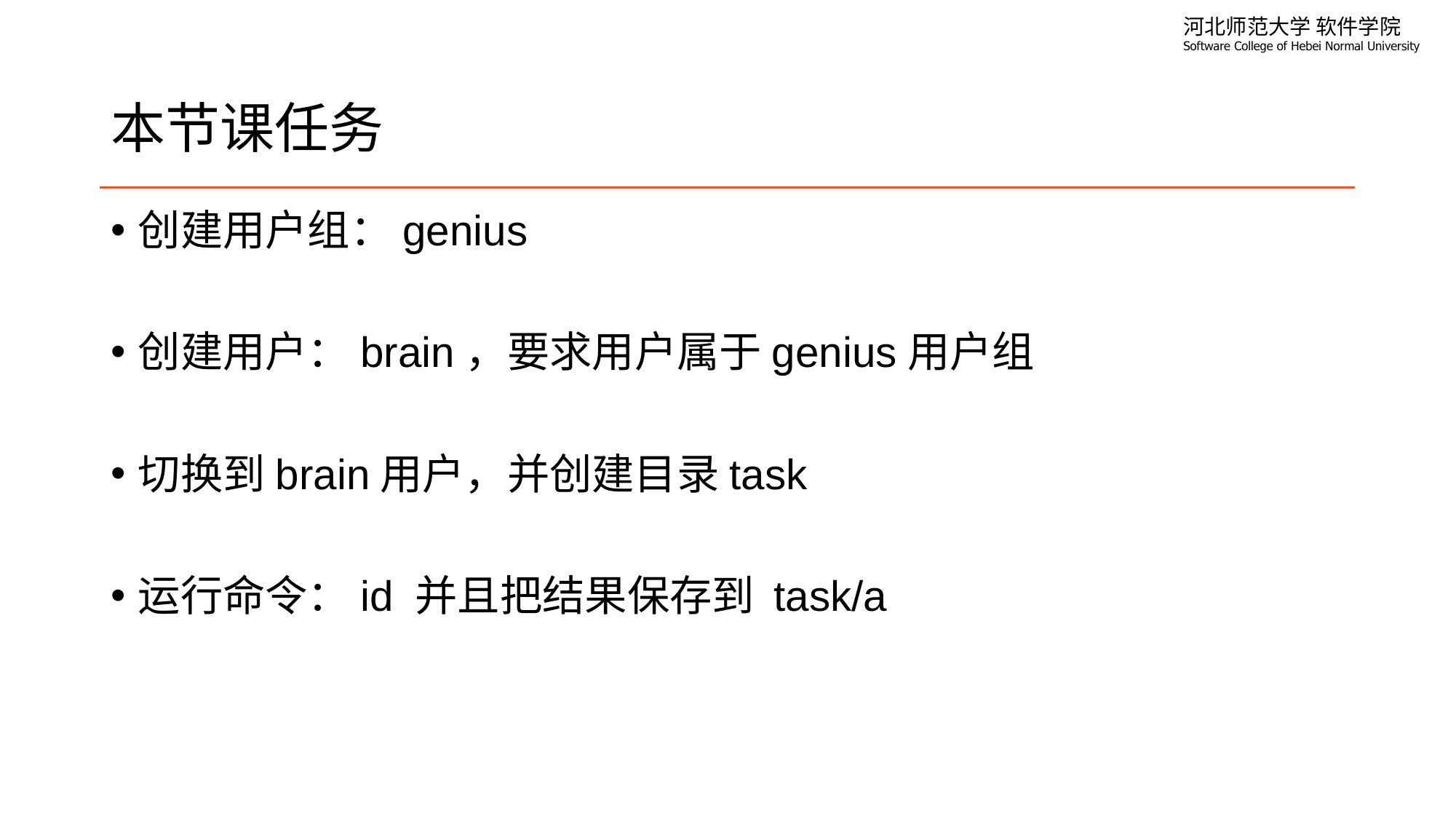

# 本节课任务
创建用户组：genius

创建用户：brain，要求用户属于genius用户组

切换到brain用户，并创建目录task

运行命令：id 并且把结果保存到 task/a